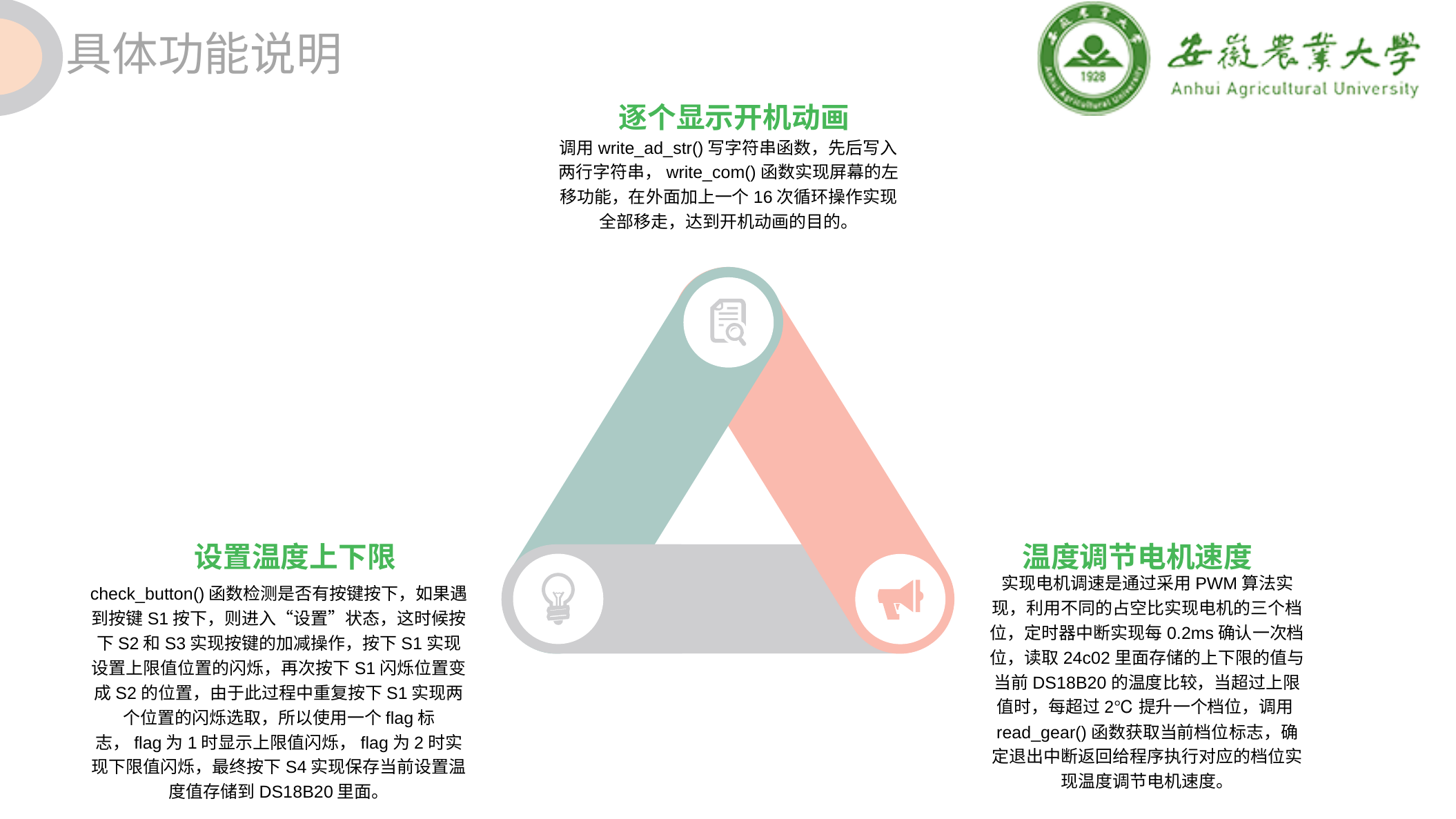

具体功能说明

逐个显示开机动画
调用write_ad_str()写字符串函数，先后写入两行字符串，write_com()函数实现屏幕的左移功能，在外面加上一个16次循环操作实现全部移走，达到开机动画的目的。

设置温度上下限
check_button()函数检测是否有按键按下，如果遇到按键S1按下，则进入“设置”状态，这时候按下S2和S3实现按键的加减操作，按下S1实现设置上限值位置的闪烁，再次按下S1闪烁位置变成S2的位置，由于此过程中重复按下S1实现两个位置的闪烁选取，所以使用一个flag标志，flag为1时显示上限值闪烁，flag为2时实现下限值闪烁，最终按下S4实现保存当前设置温度值存储到DS18B20里面。
温度调节电机速度
实现电机调速是通过采用PWM算法实现，利用不同的占空比实现电机的三个档位，定时器中断实现每0.2ms确认一次档位，读取24c02里面存储的上下限的值与当前DS18B20的温度比较，当超过上限值时，每超过2℃提升一个档位，调用read_gear()函数获取当前档位标志，确定退出中断返回给程序执行对应的档位实现温度调节电机速度。